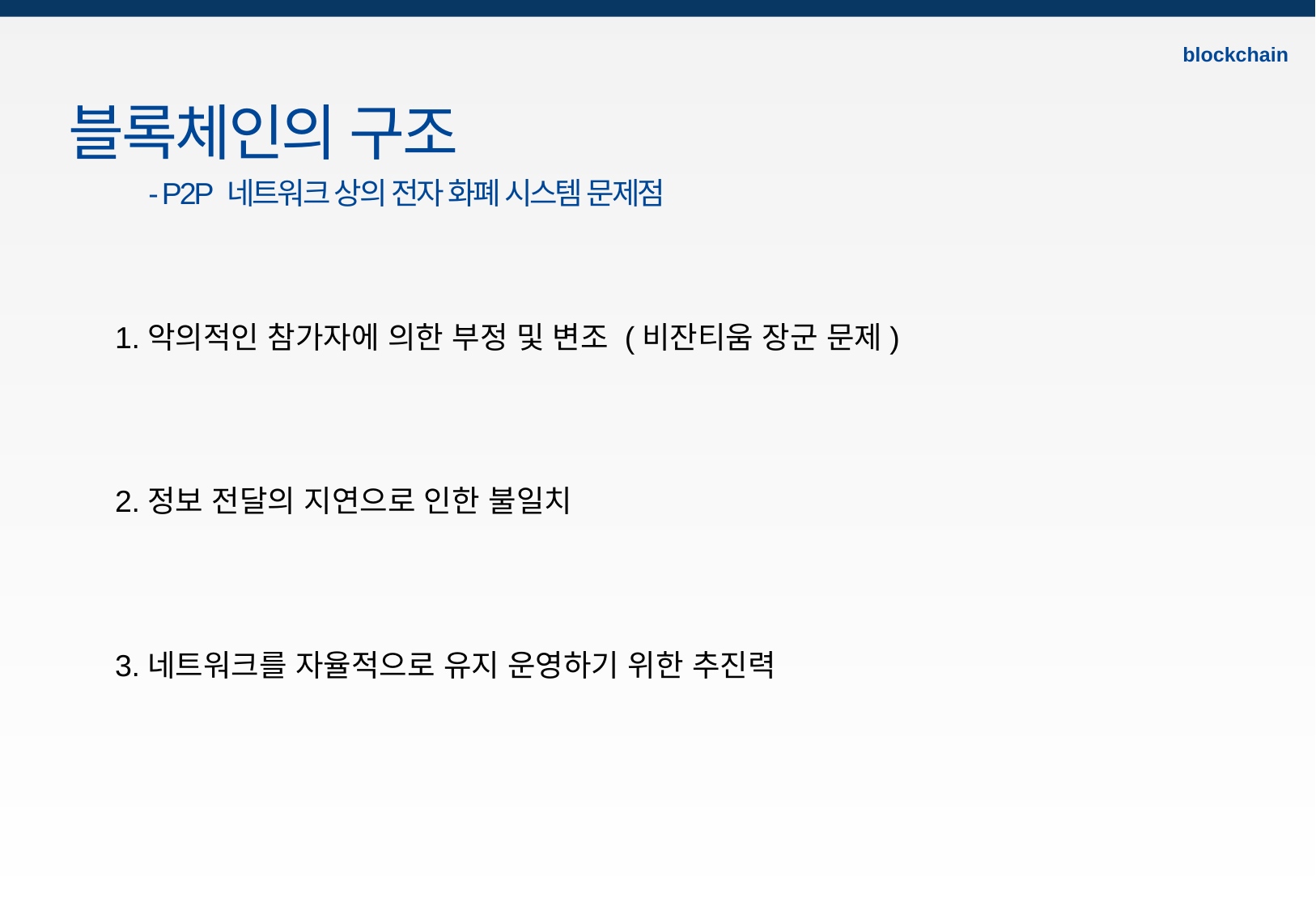

blockchain
블록체인의 구조
      - P2P 네트워크 상의 전자 화폐 시스템 문제점
1.악의적인 참가자에 의한 부정 및 변조 (비잔티움 장군 문제)

2.정보 전달의 지연으로 인한 불일치

3.네트워크를 자율적으로 유지 운영하기 위한 추진력